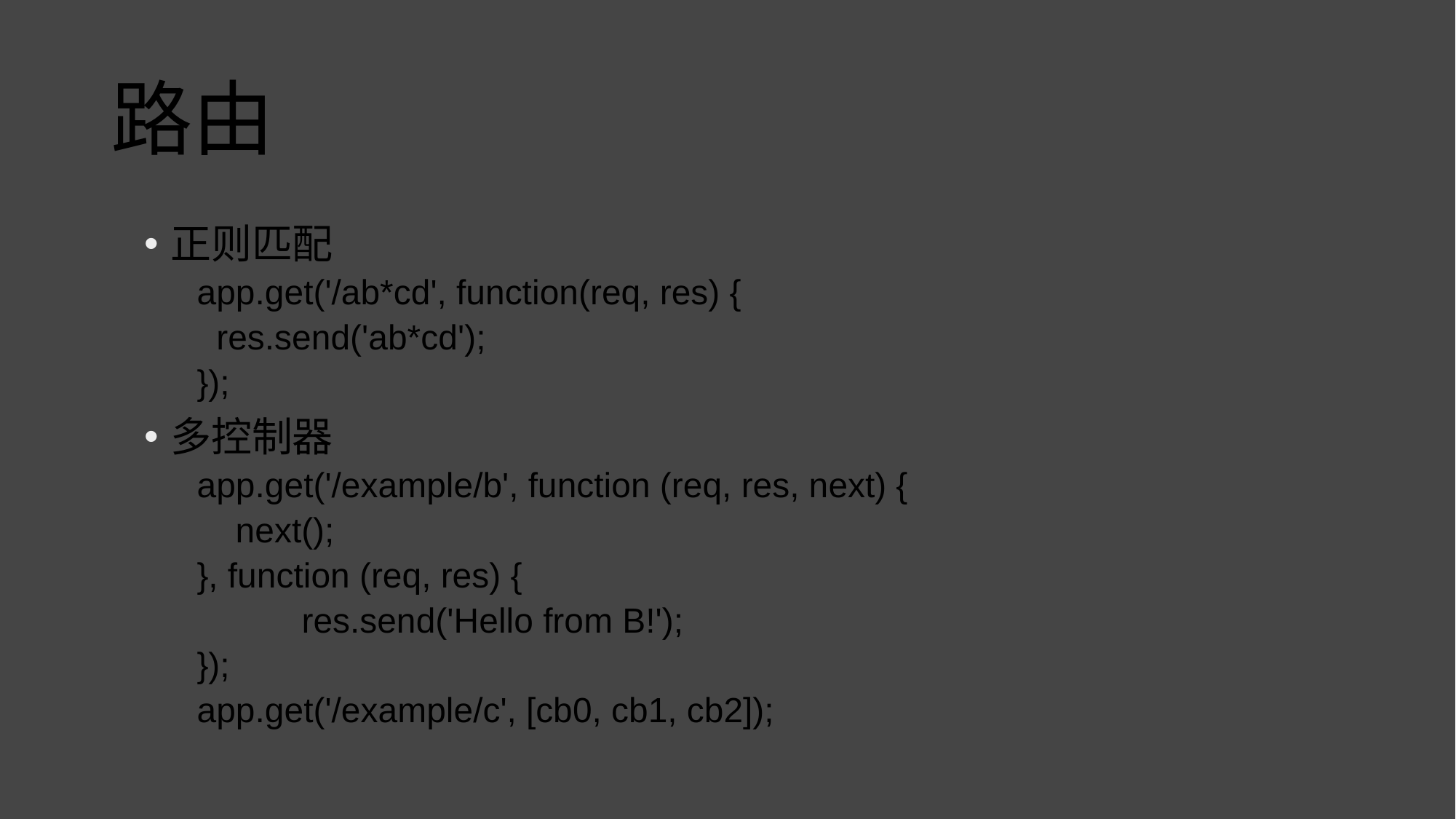

# 路由
正则匹配
app.get('/ab*cd', function(req, res) {
  res.send('ab*cd');
});
多控制器
app.get('/example/b', function (req, res, next) {
    next();
}, function (req, res) {
  	res.send('Hello from B!');
});
app.get('/example/c', [cb0, cb1, cb2]);